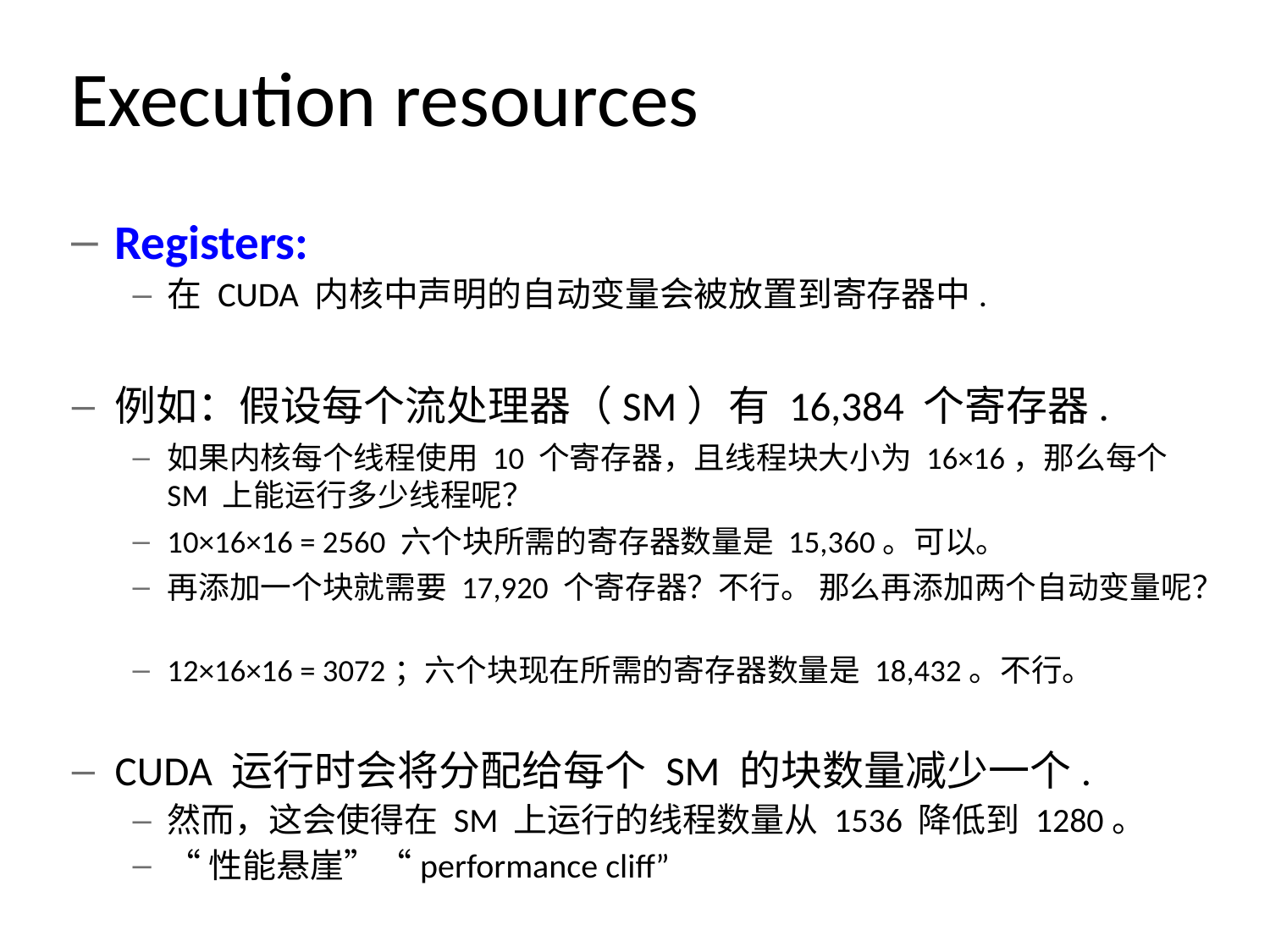

# Execution resources
Registers:
在 CUDA 内核中声明的自动变量会被放置到寄存器中.

例如：假设每个流处理器（SM）有 16,384 个寄存器.
如果内核每个线程使用 10 个寄存器，且线程块大小为 16×16，那么每个 SM 上能运行多少线程呢？
10×16×16 = 2560 六个块所需的寄存器数量是 15,360。可以。
再添加一个块就需要 17,920 个寄存器？不行。 那么再添加两个自动变量呢？
12×16×16 = 3072；六个块现在所需的寄存器数量是 18,432。不行。

CUDA 运行时会将分配给每个 SM 的块数量减少一个.
然而，这会使得在 SM 上运行的线程数量从 1536 降低到 1280。
“性能悬崖”“performance cliff”